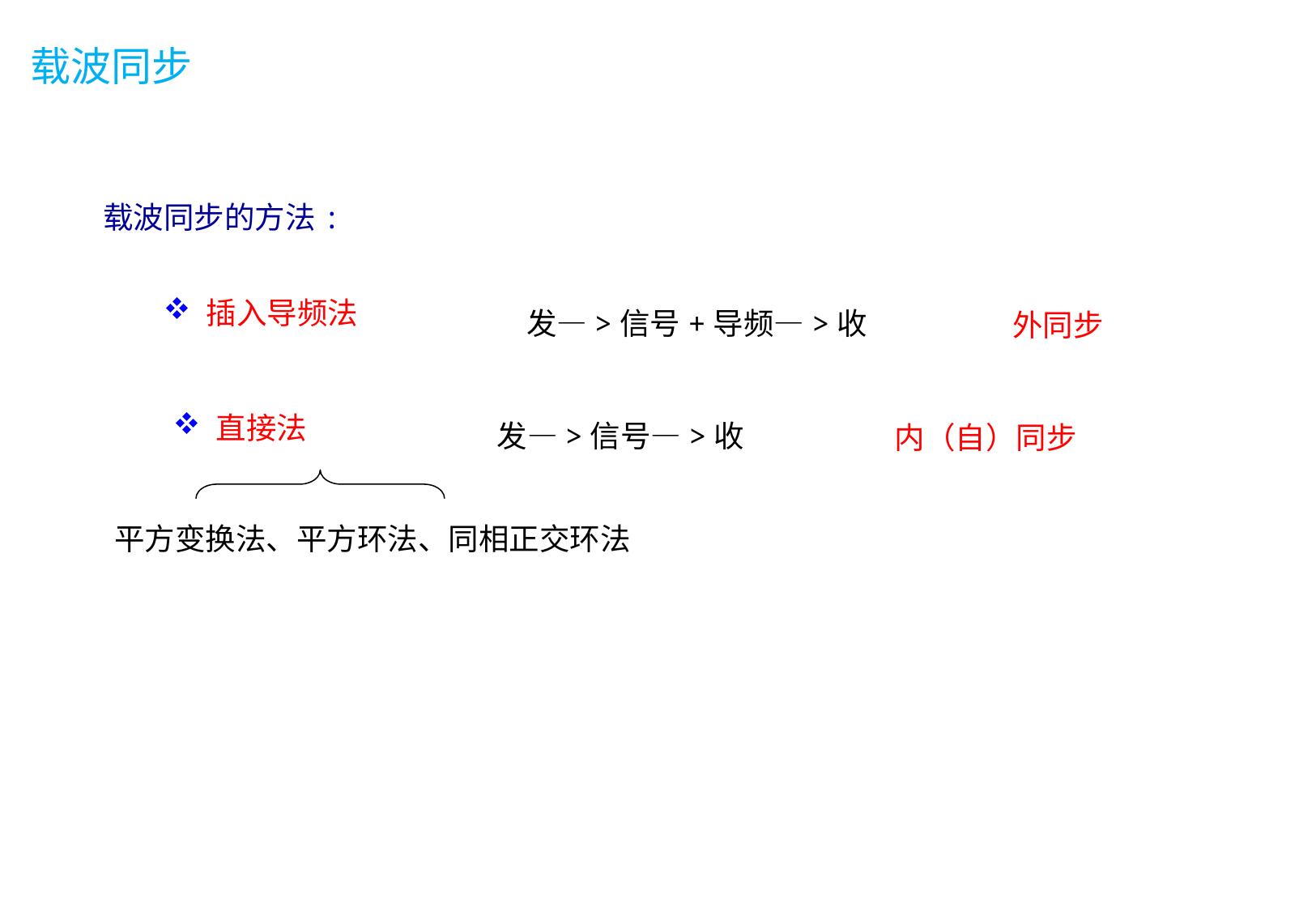

载波同步

载波同步的方法:
 插入导频法
发—>信号+导频—>收
外同步
 直接法
发—>信号—>收
内（自）同步

平方变换法、平方环法、同相正交环法